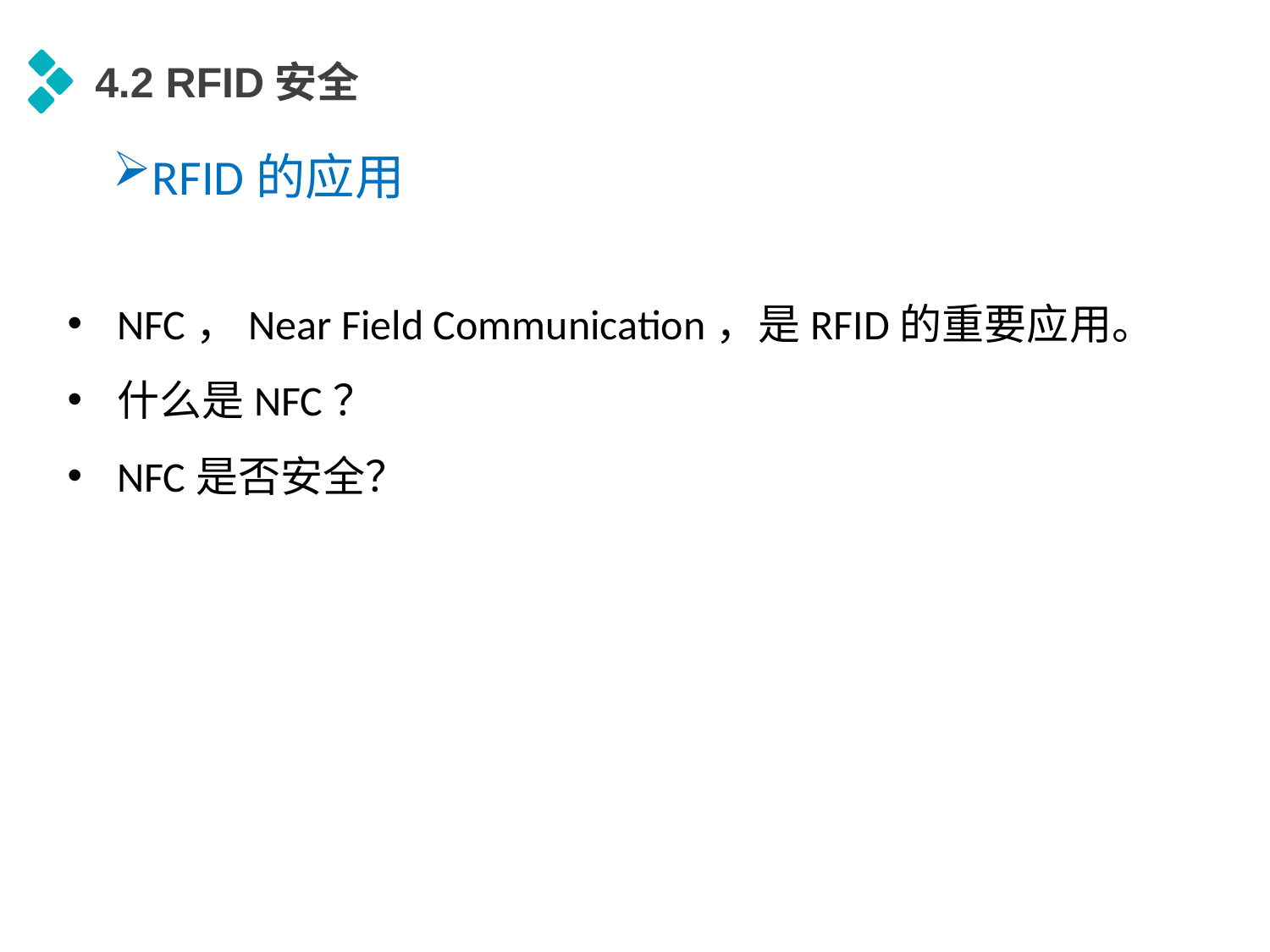

4.2 RFID安全

RFID的应用
NFC，Near Field Communication，是RFID的重要应用。
什么是NFC？
NFC是否安全？